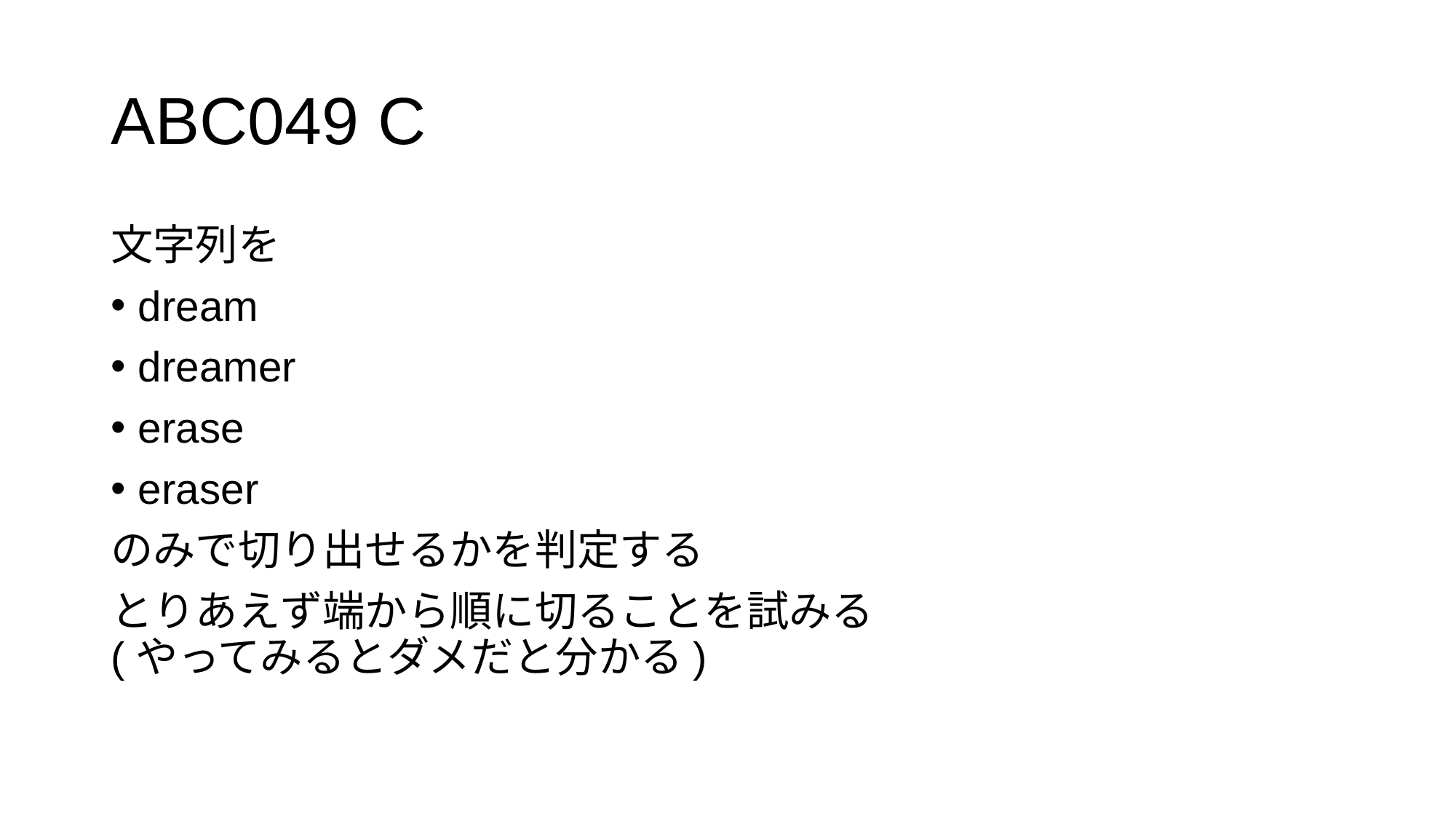

# ABC049 C
文字列を
dream
dreamer
erase
eraser
のみで切り出せるかを判定する
とりあえず端から順に切ることを試みる
(やってみるとダメだと分かる)